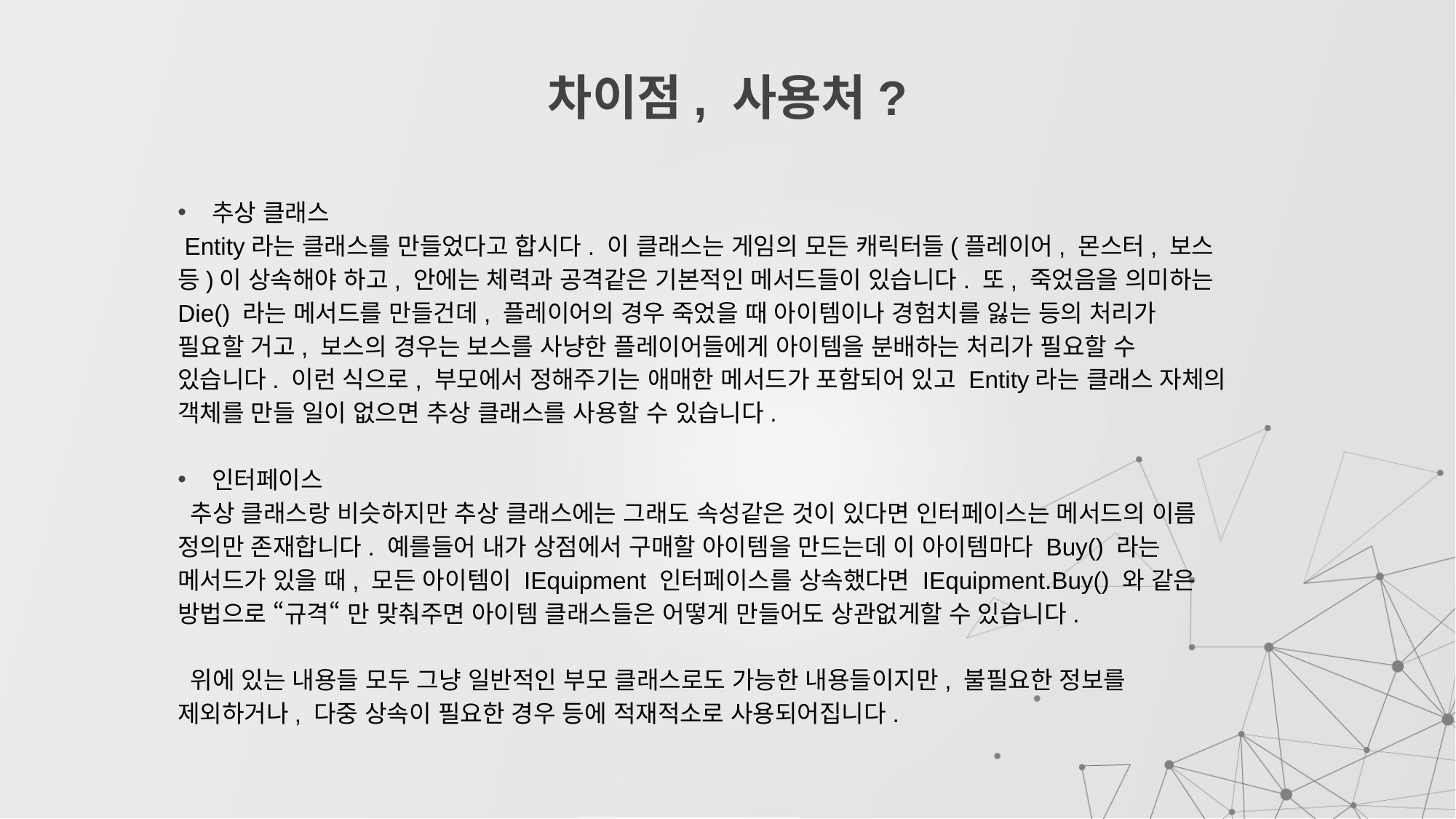

# 차이점, 사용처?
추상 클래스
 Entity라는 클래스를 만들었다고 합시다. 이 클래스는 게임의 모든 캐릭터들(플레이어, 몬스터, 보스 등)이 상속해야 하고, 안에는 체력과 공격같은 기본적인 메서드들이 있습니다. 또, 죽었음을 의미하는 Die() 라는 메서드를 만들건데, 플레이어의 경우 죽었을 때 아이템이나 경험치를 잃는 등의 처리가 필요할 거고, 보스의 경우는 보스를 사냥한 플레이어들에게 아이템을 분배하는 처리가 필요할 수 있습니다. 이런 식으로, 부모에서 정해주기는 애매한 메서드가 포함되어 있고 Entity라는 클래스 자체의 객체를 만들 일이 없으면 추상 클래스를 사용할 수 있습니다.

인터페이스
 추상 클래스랑 비슷하지만 추상 클래스에는 그래도 속성같은 것이 있다면 인터페이스는 메서드의 이름 정의만 존재합니다. 예를들어 내가 상점에서 구매할 아이템을 만드는데 이 아이템마다 Buy() 라는 메서드가 있을 때, 모든 아이템이 IEquipment 인터페이스를 상속했다면 IEquipment.Buy() 와 같은 방법으로 “규격“ 만 맞춰주면 아이템 클래스들은 어떻게 만들어도 상관없게할 수 있습니다.

 위에 있는 내용들 모두 그냥 일반적인 부모 클래스로도 가능한 내용들이지만, 불필요한 정보를 제외하거나, 다중 상속이 필요한 경우 등에 적재적소로 사용되어집니다.